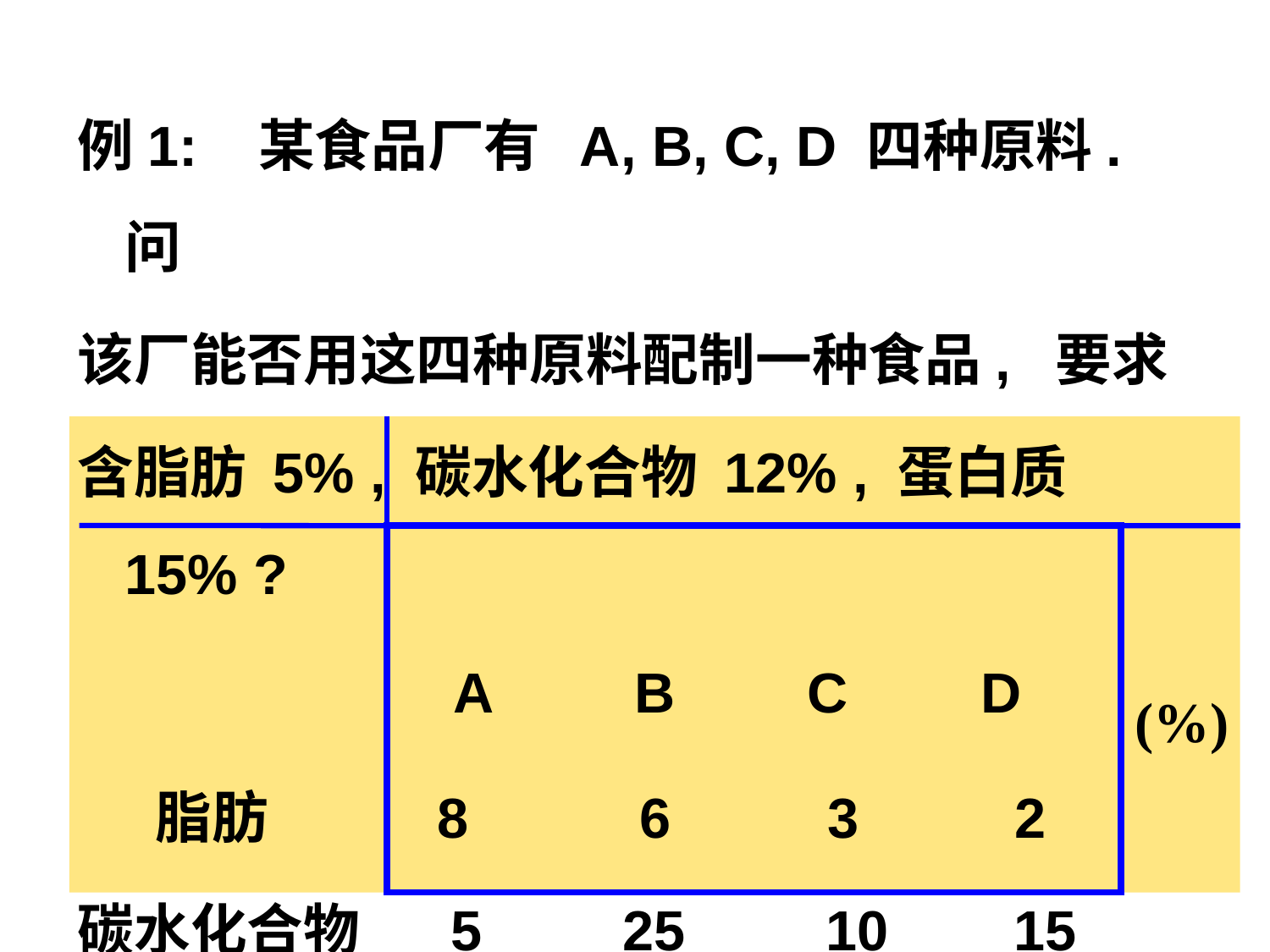

例1:   某食品厂有  A, B, C, D 四种原料.  问
该厂能否用这四种原料配制一种食品,  要求
含脂肪 5% , 碳水化合物 12% , 蛋白质 15% ?
                        A                 B                C                D
     脂肪            8           6          3          2
碳水化合物      5         25         10        15
    蛋白质        15          5         20        10

(%)